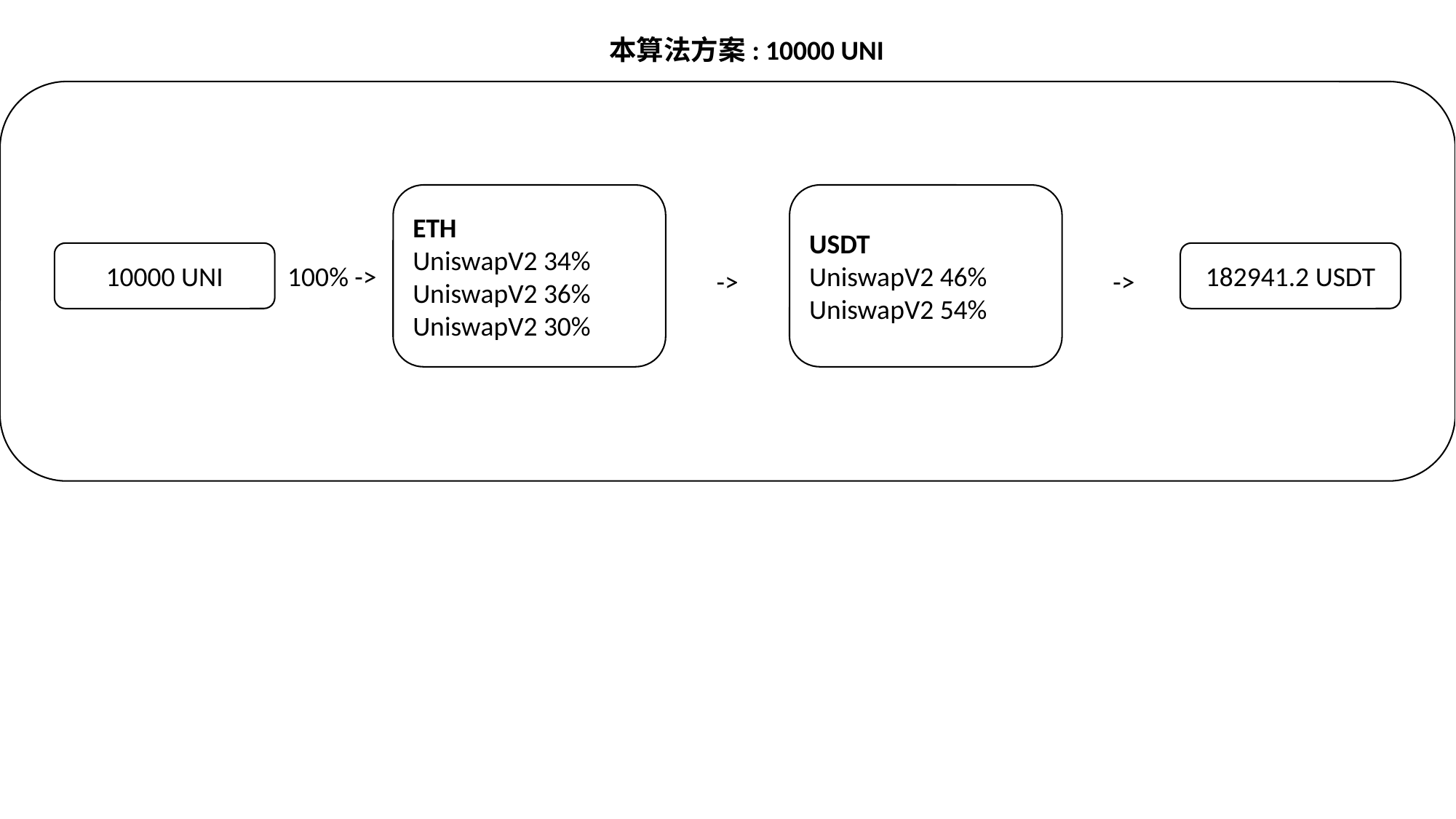

本算法方案: 10000 UNI

ETH
UniswapV2 34%
UniswapV2 36%
UniswapV2 30%
USDT
UniswapV2 46%
UniswapV2 54%
10000 UNI
182941.2 USDT
100% ->
->
->